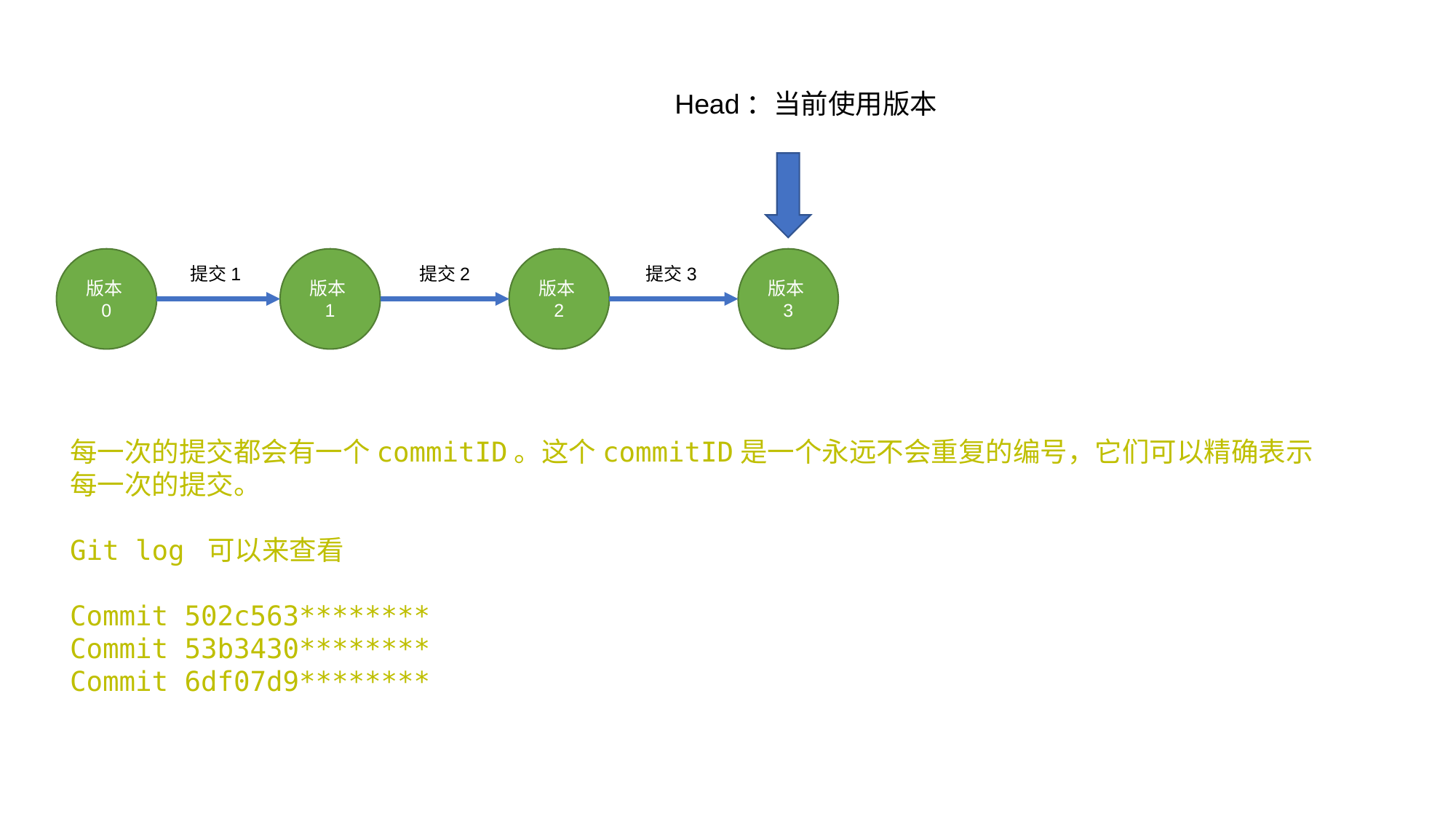

Head：当前使用版本

版本0
版本1
版本2
版本3
提交1
提交2
提交3
每一次的提交都会有一个commitID。这个commitID是一个永远不会重复的编号，它们可以精确表示每一次的提交。

Git log 可以来查看

Commit 502c563********
Commit 53b3430********
Commit 6df07d9********